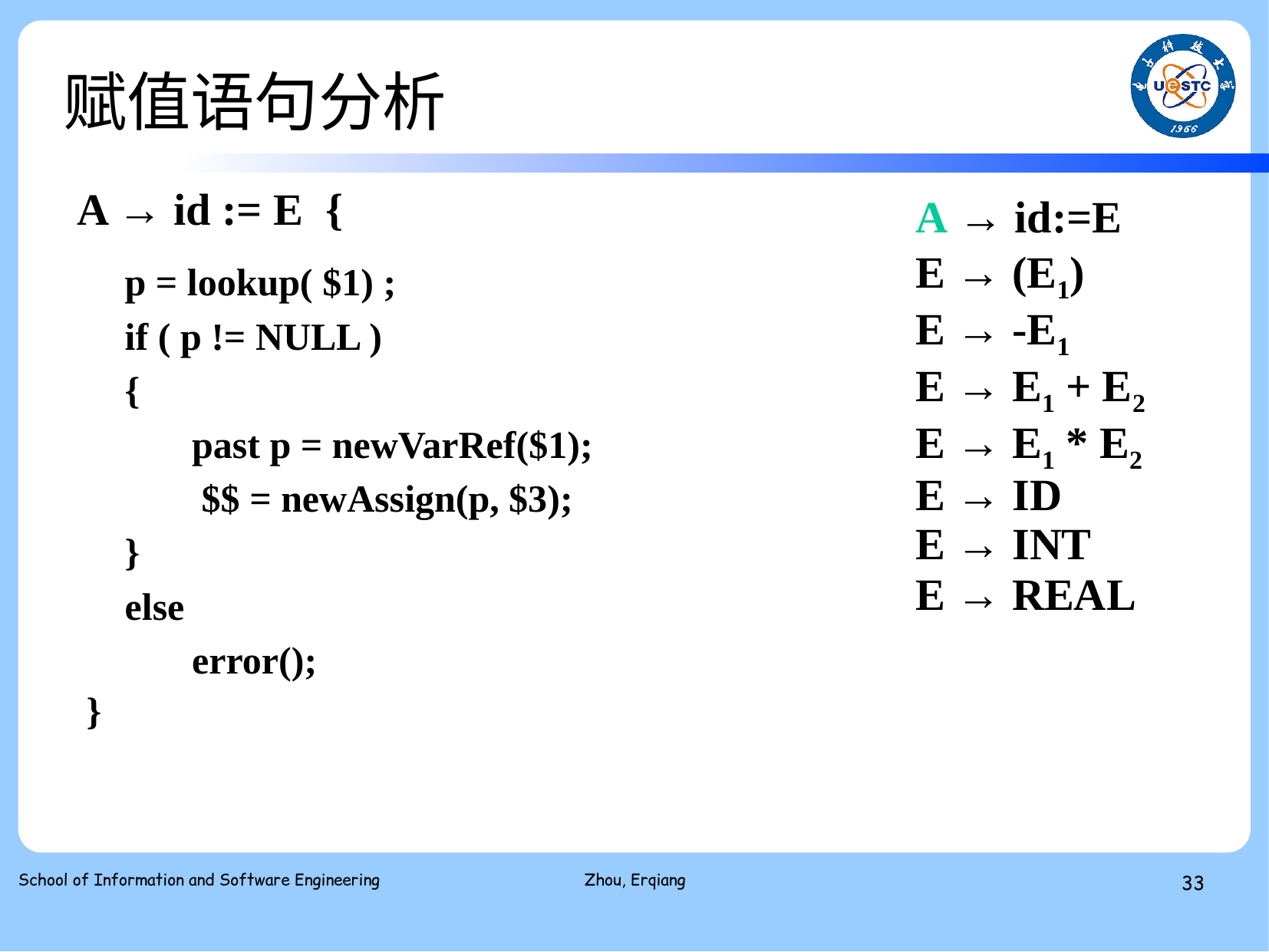

# 赋值语句分析
A → id := E  {
     p = lookup( $1) ;
     if ( p != NULL )
     {
            past p = newVarRef($1);
             $$ = newAssign(p, $3);
     }
     else
            error();
 }

A → id:=E
E → (E1)
E → -E1
E → E1 + E2
E → E1 * E2
E → ID
E → INT
E → REAL
School of Information and Software Engineering
Zhou, Erqiang
33